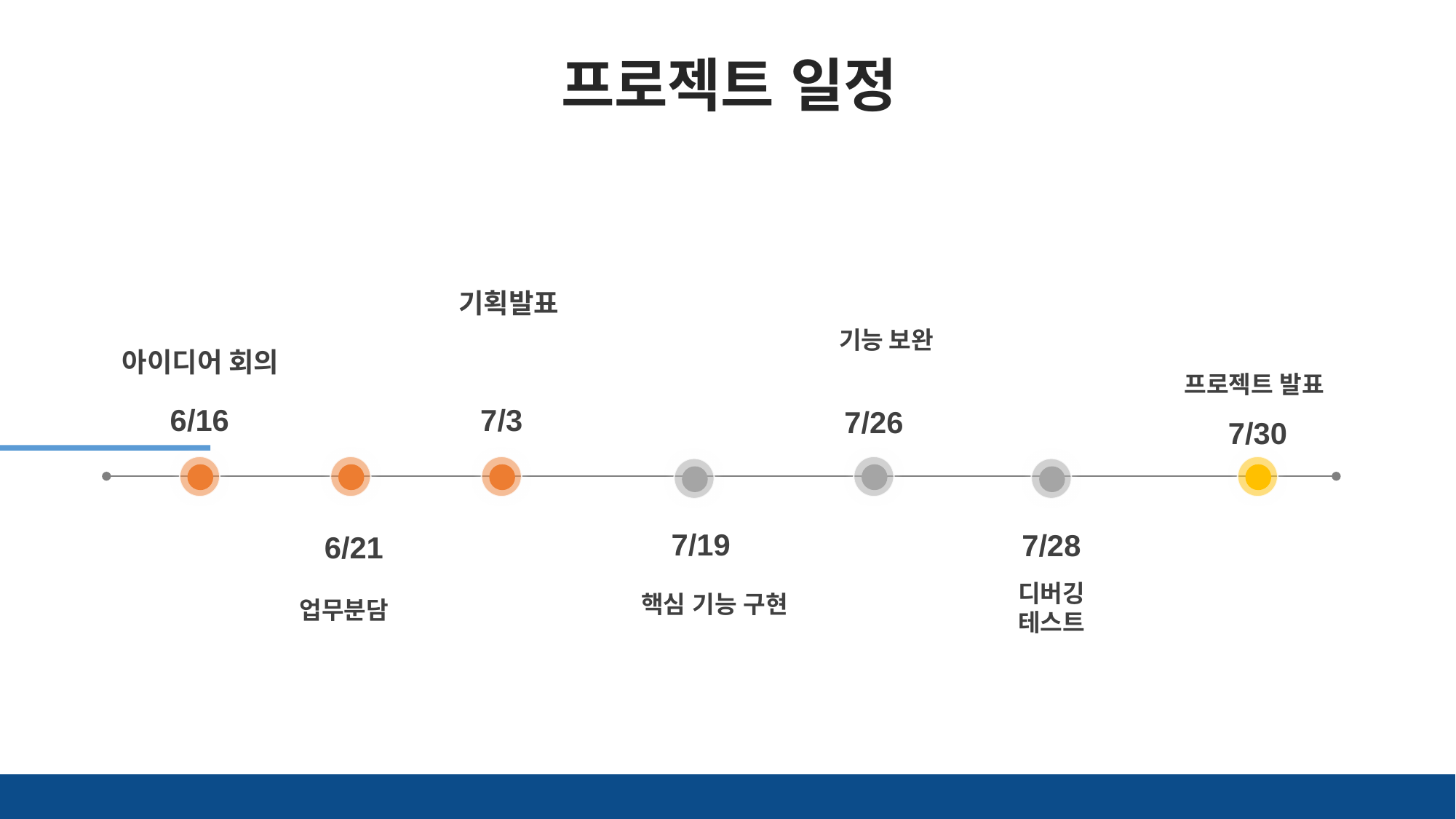

프로젝트 일정
기획발표
기능 보완
아이디어 회의
프로젝트 발표
6/16
7/3
7/26
7/30

7/19
7/28
6/21
디버깅
테스트
핵심 기능 구현
업무분담